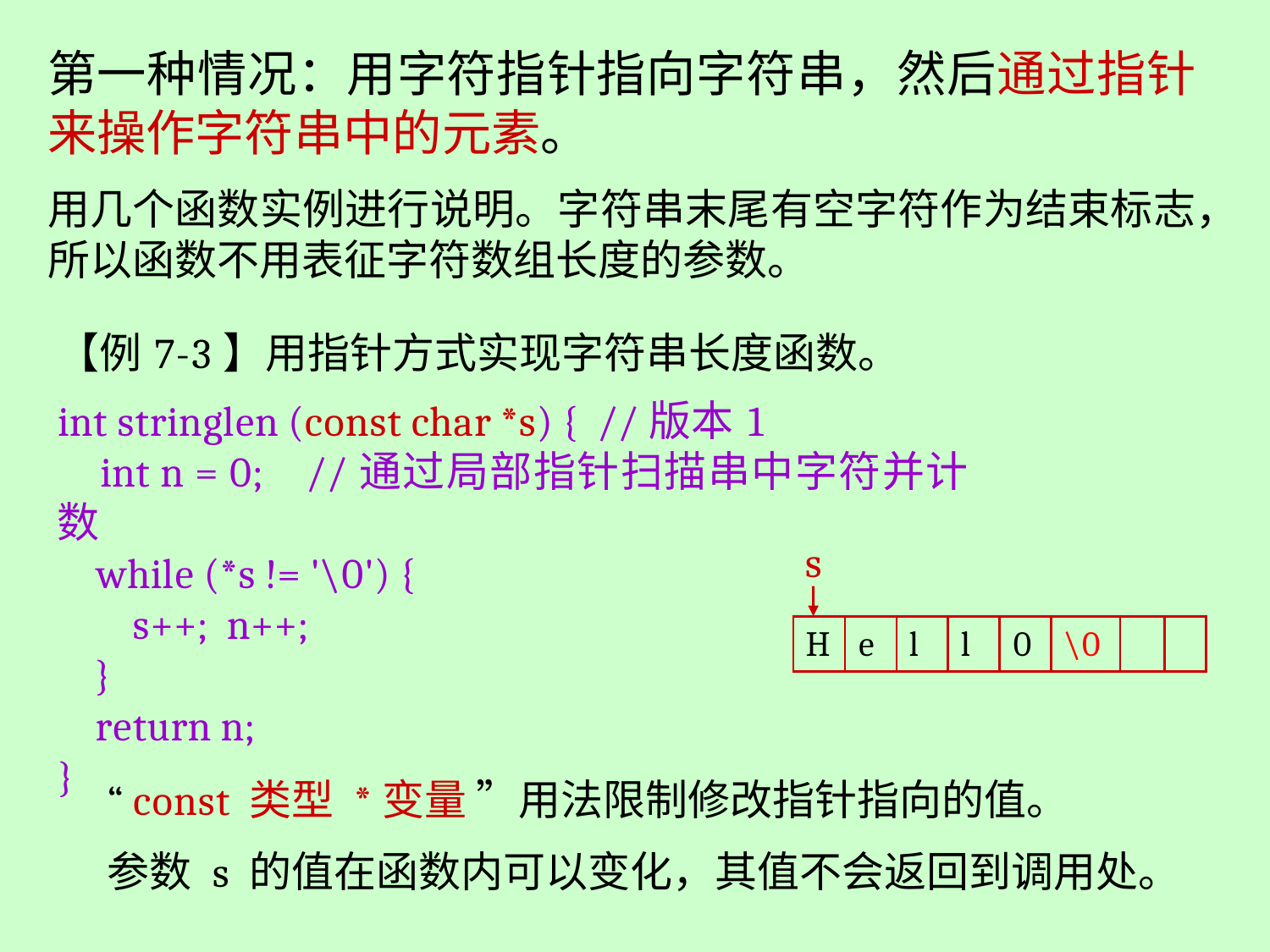

第一种情况：用字符指针指向字符串，然后通过指针来操作字符串中的元素。
用几个函数实例进行说明。字符串末尾有空字符作为结束标志，所以函数不用表征字符数组长度的参数。
【例7-3】用指针方式实现字符串长度函数。
int stringlen (const char *s) {  //版本1
    int n = 0;    //通过局部指针扫描串中字符并计数
    while (*s != '\0') {
        s++;  n++;
    }
    return n;
}
s

| H | e | l | l | 0 | \0 |  |  |
| --- | --- | --- | --- | --- | --- | --- | --- |
“ const 类型 *变量 ”用法限制修改指针指向的值。
参数 s 的值在函数内可以变化，其值不会返回到调用处。
65